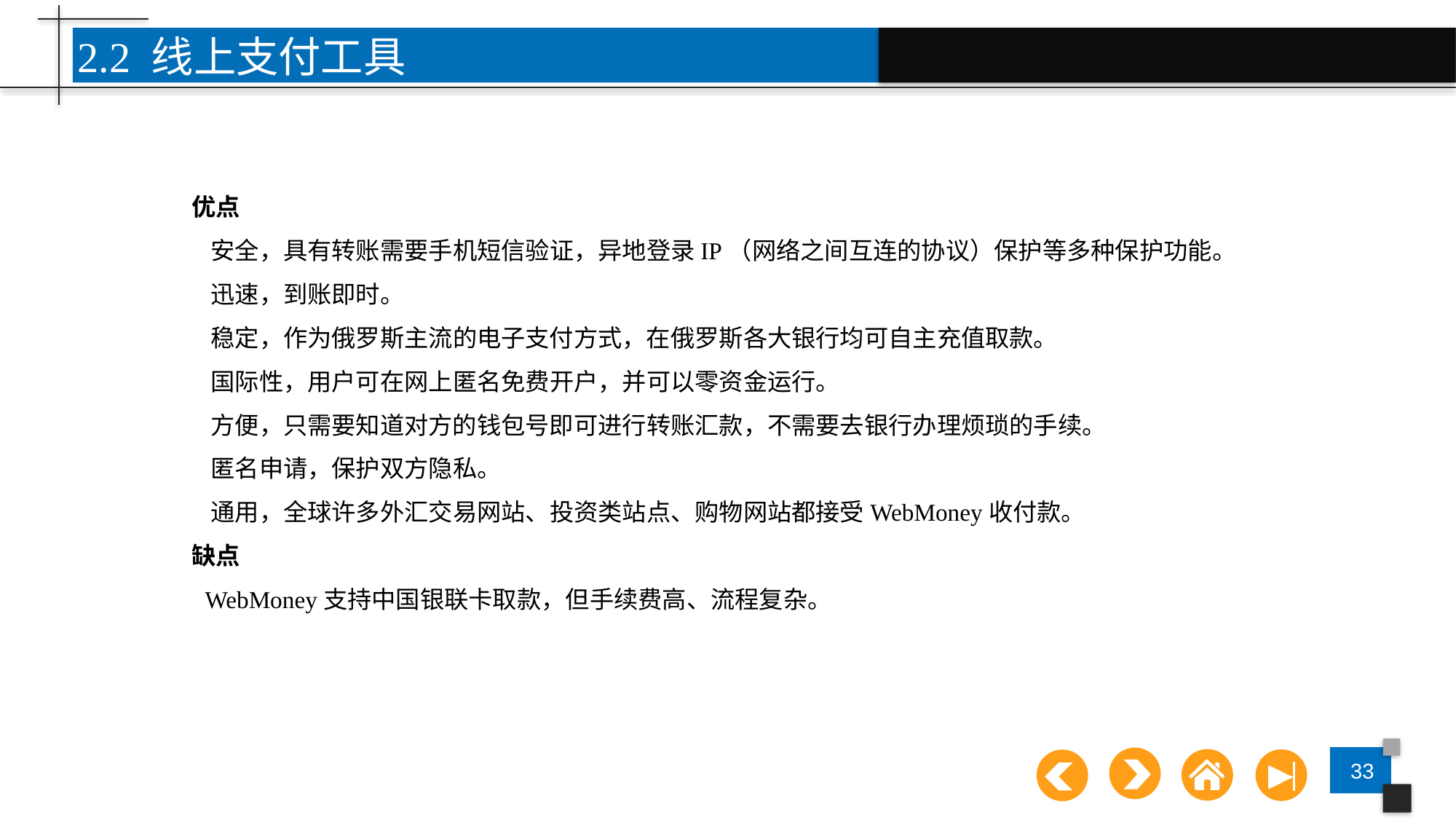

2.2 线上支付工具
优点
  安全，具有转账需要手机短信验证，异地登录IP（网络之间互连的协议）保护等多种保护功能。
  迅速，到账即时。
  稳定，作为俄罗斯主流的电子支付方式，在俄罗斯各大银行均可自主充值取款。
  国际性，用户可在网上匿名免费开户，并可以零资金运行。
  方便，只需要知道对方的钱包号即可进行转账汇款，不需要去银行办理烦琐的手续。
  匿名申请，保护双方隐私。
  通用，全球许多外汇交易网站、投资类站点、购物网站都接受WebMoney收付款。
缺点
  WebMoney支持中国银联卡取款，但手续费高、流程复杂。